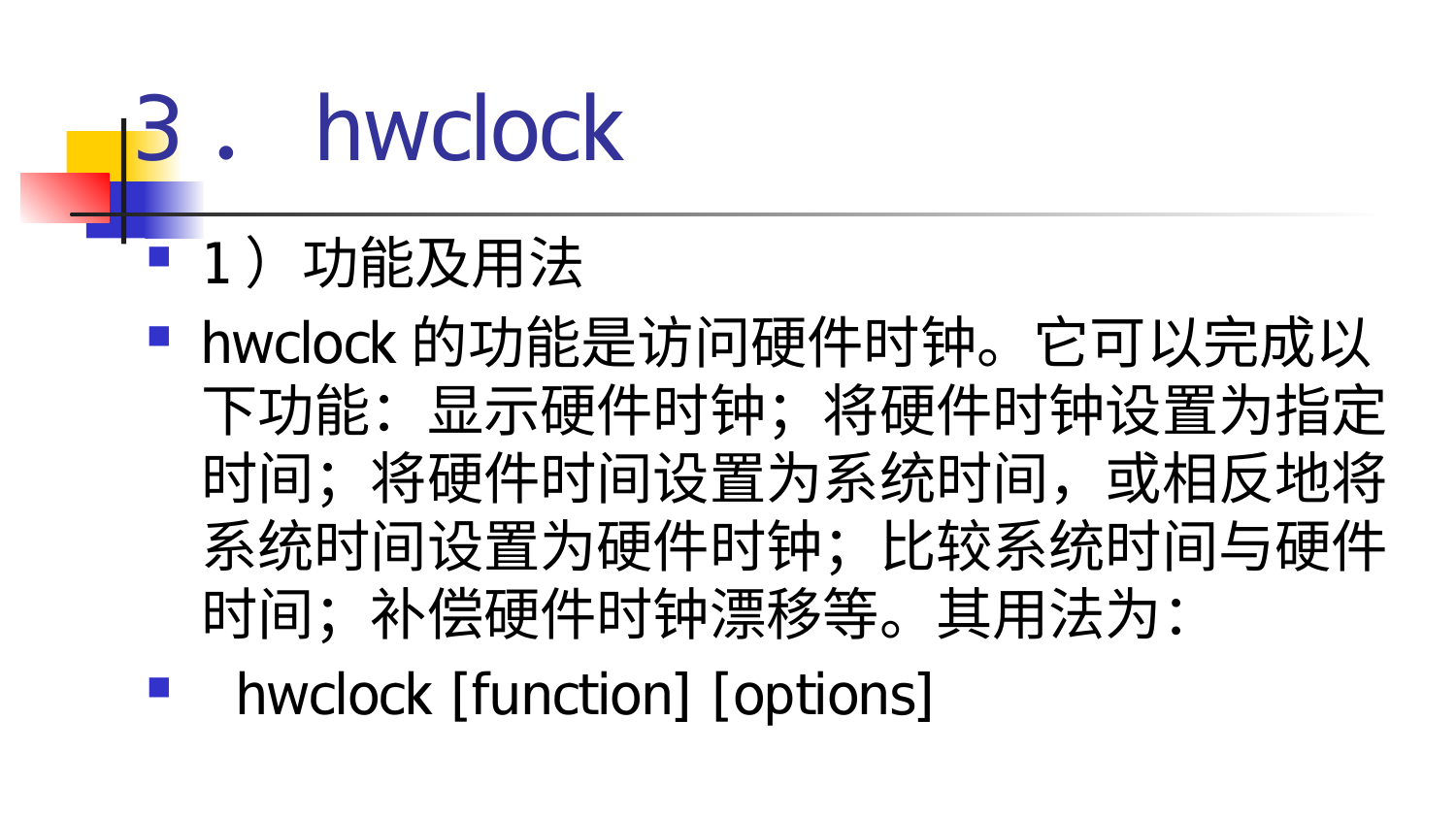

# 3．hwclock
1）功能及用法
hwclock的功能是访问硬件时钟。它可以完成以下功能：显示硬件时钟；将硬件时钟设置为指定时间；将硬件时间设置为系统时间，或相反地将系统时间设置为硬件时钟；比较系统时间与硬件时间；补偿硬件时钟漂移等。其用法为：
  hwclock [function] [options]